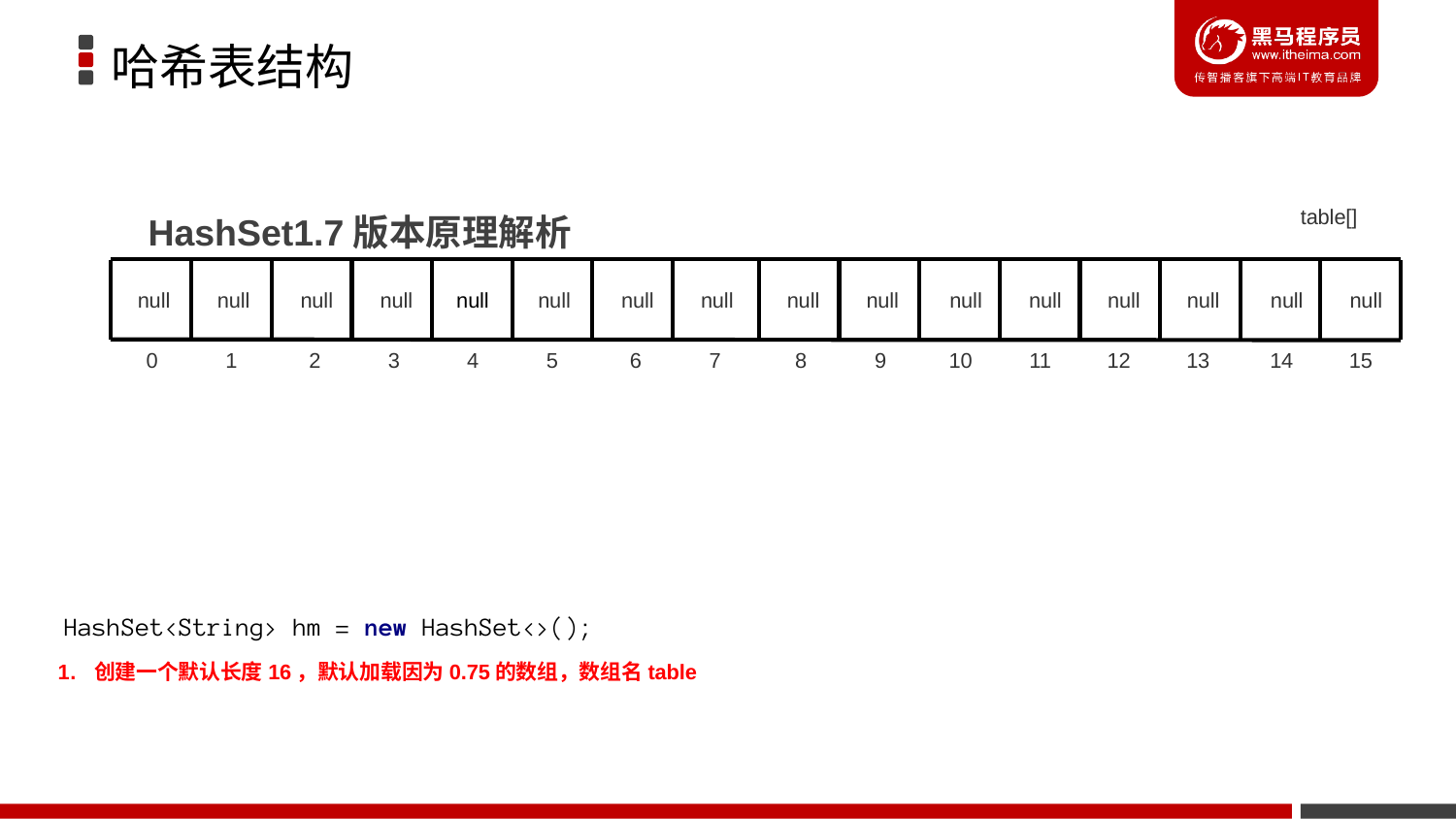

哈希表结构

HashSet1.7版本原理解析
table[]
null
null
null
null
null
null
null
null
null
null
null
null
null
null
null
null
0
1
2
3
4
5
6
7
8
9
10
11
12
13
14
15
HashSet<String> hm = new HashSet<>();
创建一个默认长度16，默认加载因为0.75的数组，数组名table